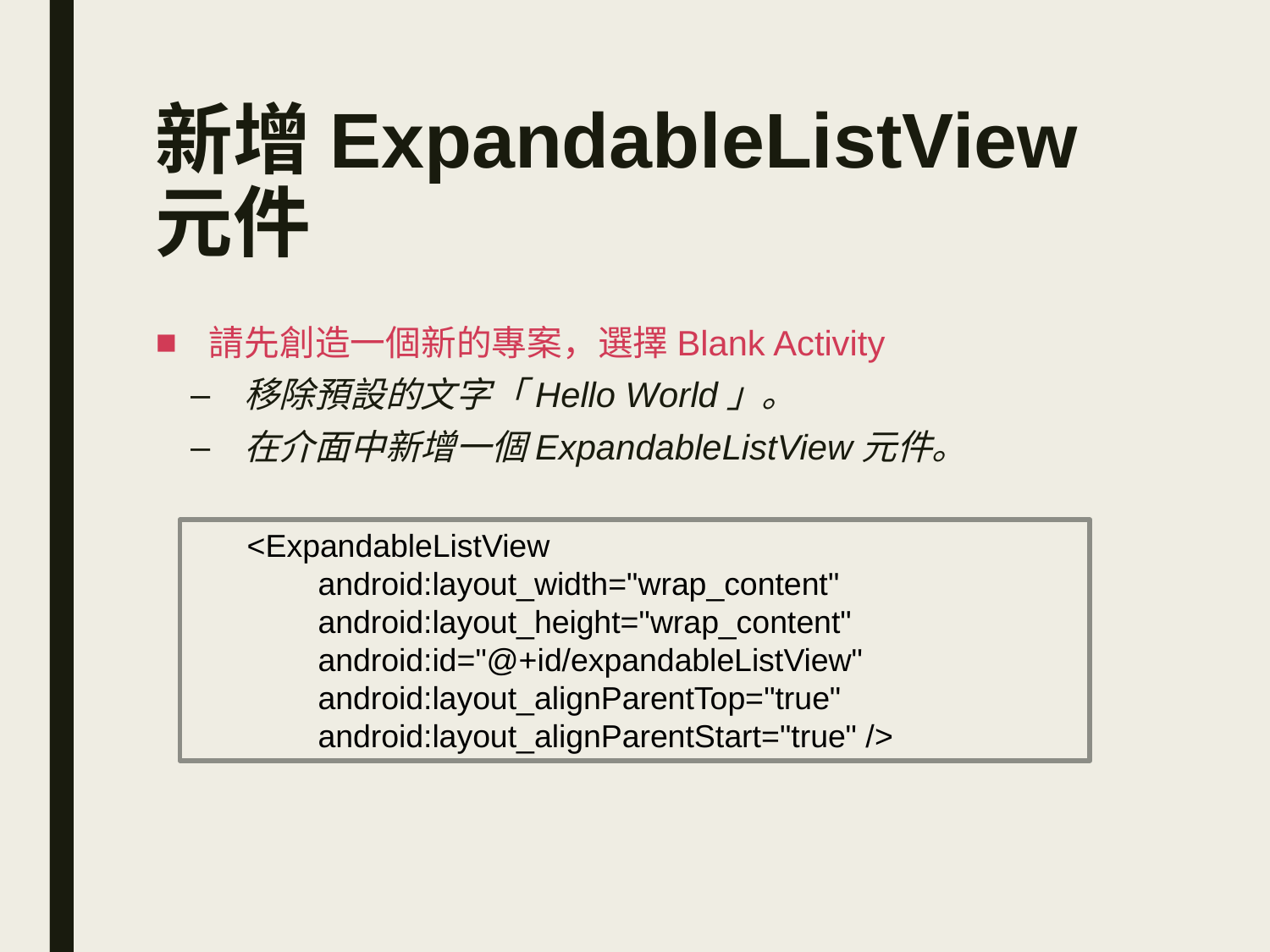

# 新增ExpandableListView元件
請先創造一個新的專案，選擇Blank Activity
移除預設的文字「Hello World」。
在介面中新增一個ExpandableListView元件。

Xml檔程式碼：

<ExpandableListView
        android:layout_width="wrap_content"
        android:layout_height="wrap_content"
        android:id="@+id/expandableListView"
        android:layout_alignParentTop="true"
        android:layout_alignParentStart="true" />